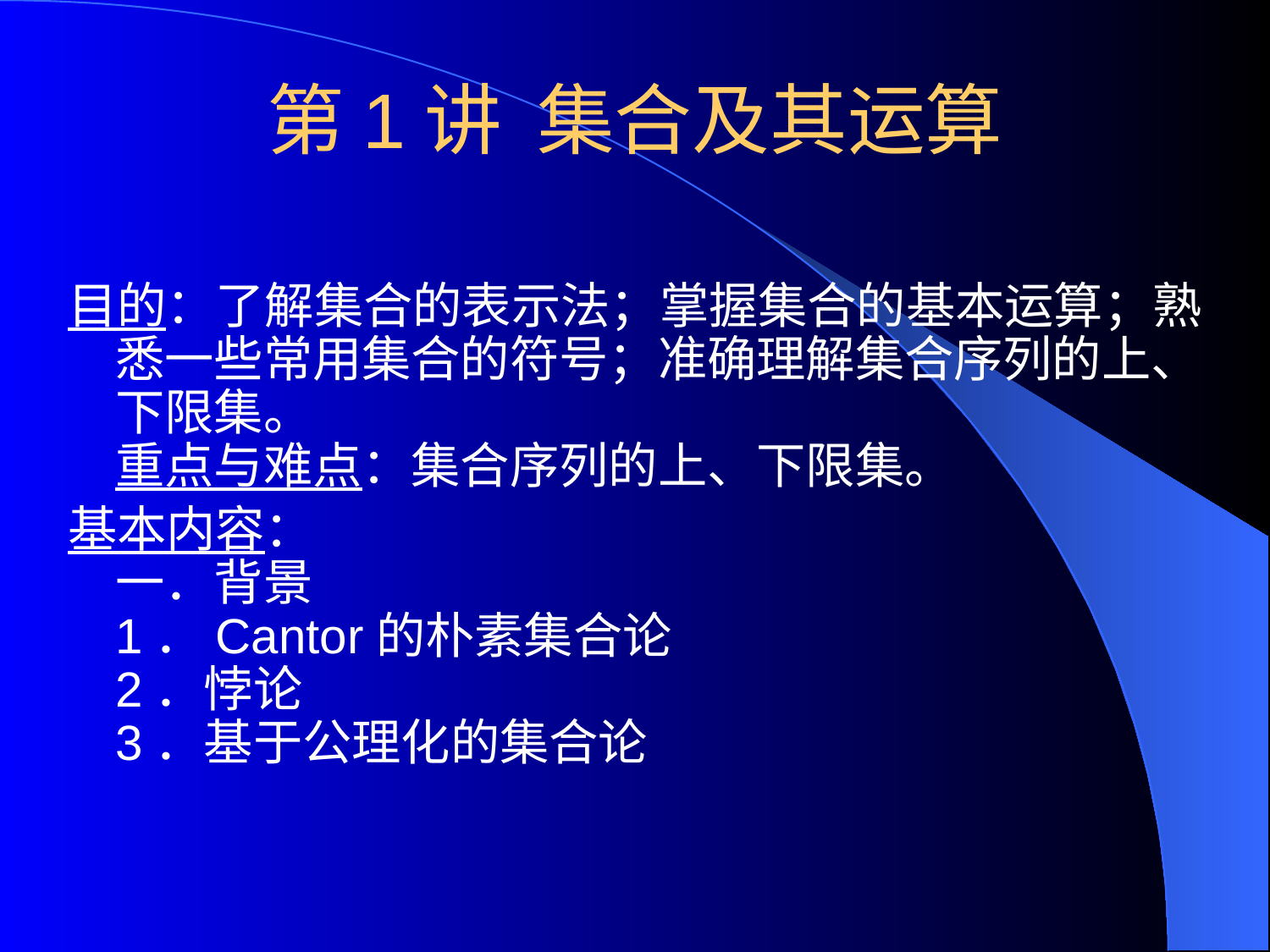

# 第1讲  集合及其运算
目的：了解集合的表示法；掌握集合的基本运算；熟悉一些常用集合的符号；准确理解集合序列的上、下限集。
重点与难点：集合序列的上、下限集。
基本内容：
一．背景
1．Cantor的朴素集合论
2．悖论
3．基于公理化的集合论